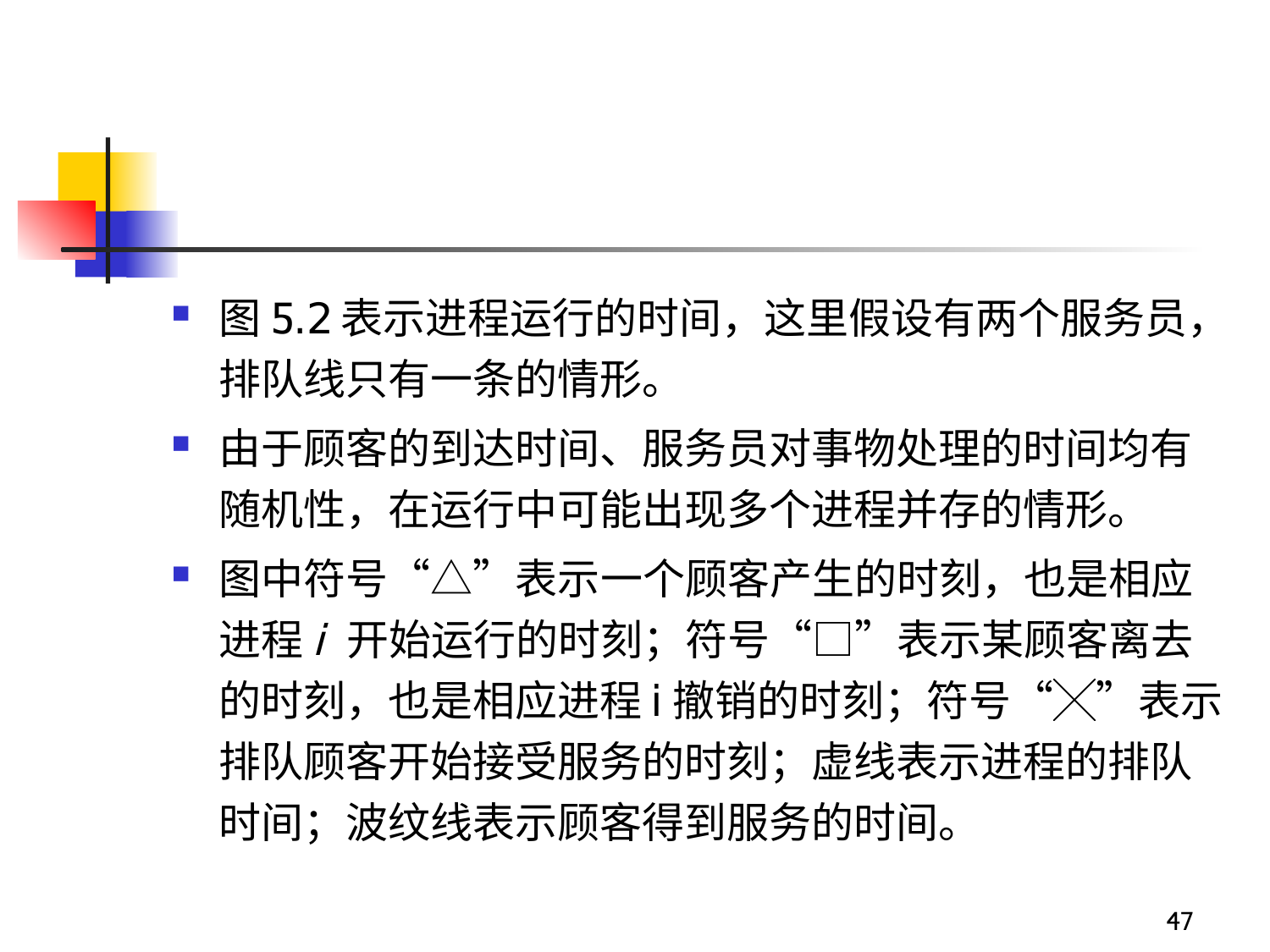

#
图5.2表示进程运行的时间，这里假设有两个服务员，排队线只有一条的情形。
由于顾客的到达时间、服务员对事物处理的时间均有随机性，在运行中可能出现多个进程并存的情形。
图中符号“△”表示一个顾客产生的时刻，也是相应进程i 开始运行的时刻；符号“□”表示某顾客离去的时刻，也是相应进程i撤销的时刻；符号“╳”表示排队顾客开始接受服务的时刻；虚线表示进程的排队时间；波纹线表示顾客得到服务的时间。
47